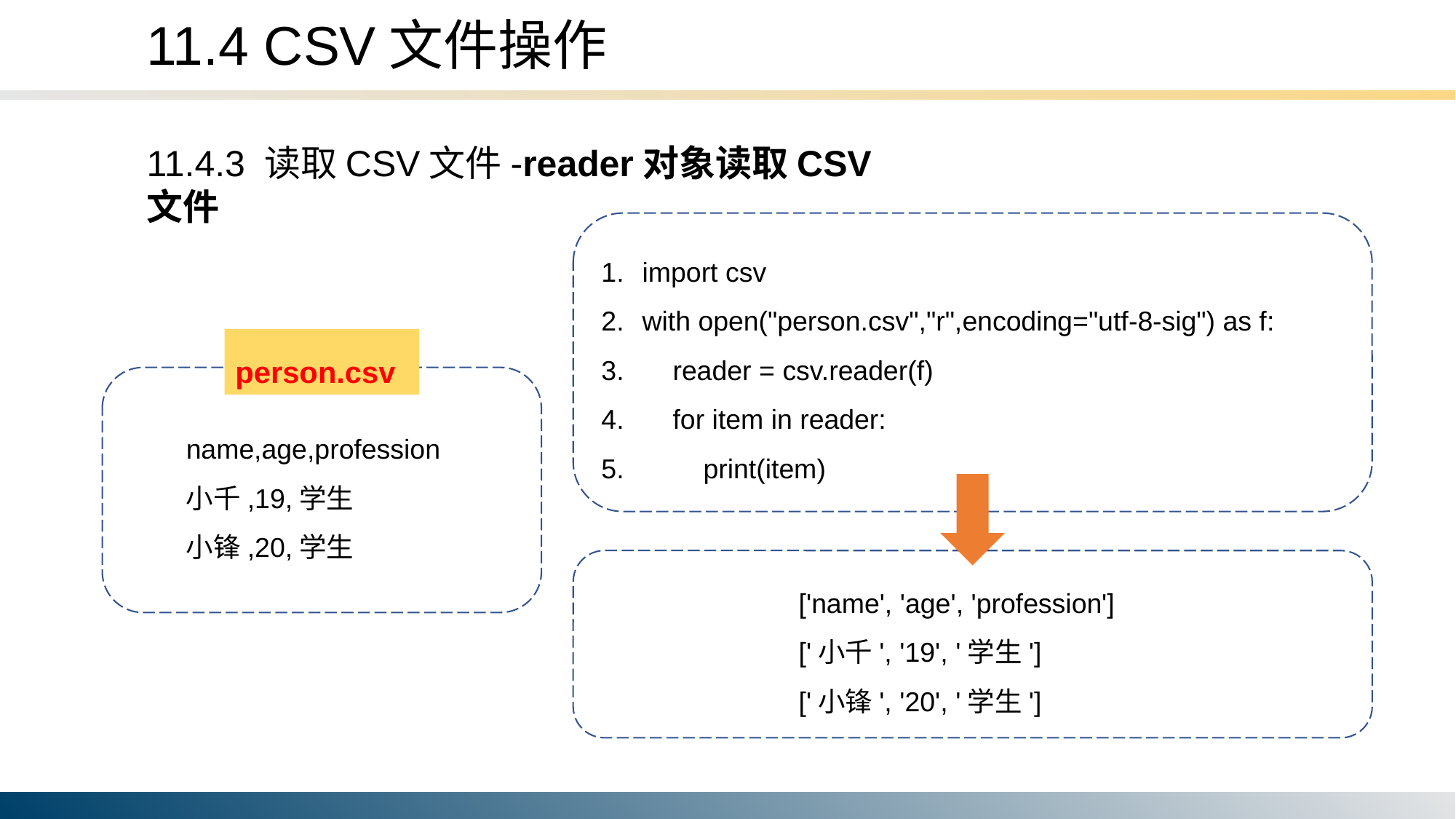

11.4 CSV文件操作
11.4.3 读取CSV文件-reader对象读取CSV文件

import csv
with open("person.csv","r",encoding="utf-8-sig") as f:
    reader = csv.reader(f)
    for item in reader:
        print(item)
person.csv

name,age,profession
小千,19,学生
小锋,20,学生

['name', 'age', 'profession']
['小千', '19', '学生']
['小锋', '20', '学生']